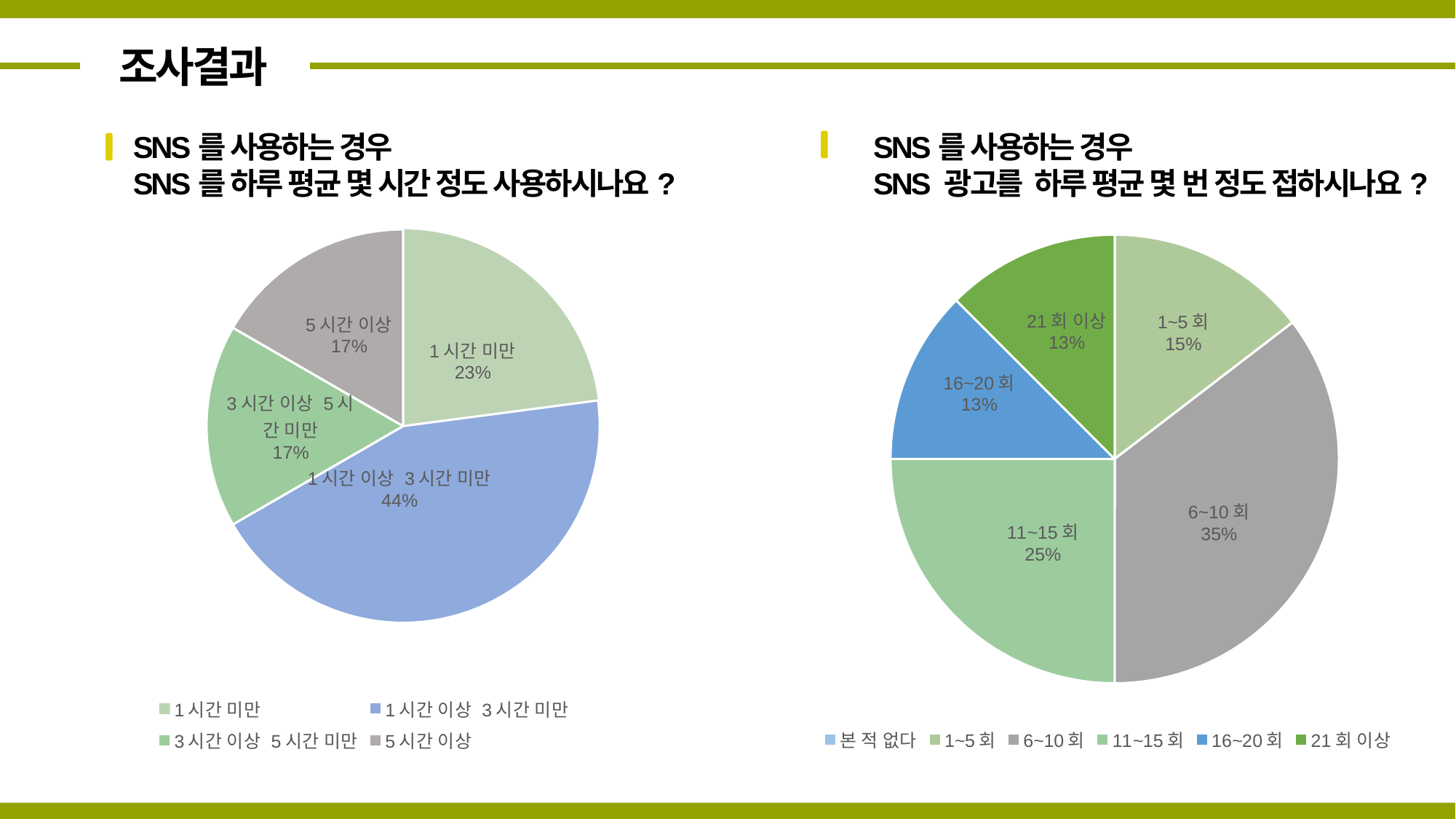

조사결과

### Chart:

| Category |       |
|---|---|
| 본 적 없다 | 0.0 |
| 1~5회 | 7.0 |
| 6~10회 | 17.0 |
| 11~15회 | 12.0 |
| 16~20회 | 6.0 |
| 21회 이상 | 6.0 |

### Chart:

| Category |     |
|---|---|
| 1시간 미만 | 11.0 |
| 1시간 이상 3시간 미만 | 21.0 |
| 3시간 이상 5시간 미만 | 8.0 |
| 5시간 이상 | 8.0 |
SNS를 사용하는 경우
SNS를 하루 평균 몇 시간 정도 사용하시나요?

SNS를 사용하는 경우
SNS 광고를  하루 평균 몇 번 정도 접하시나요?